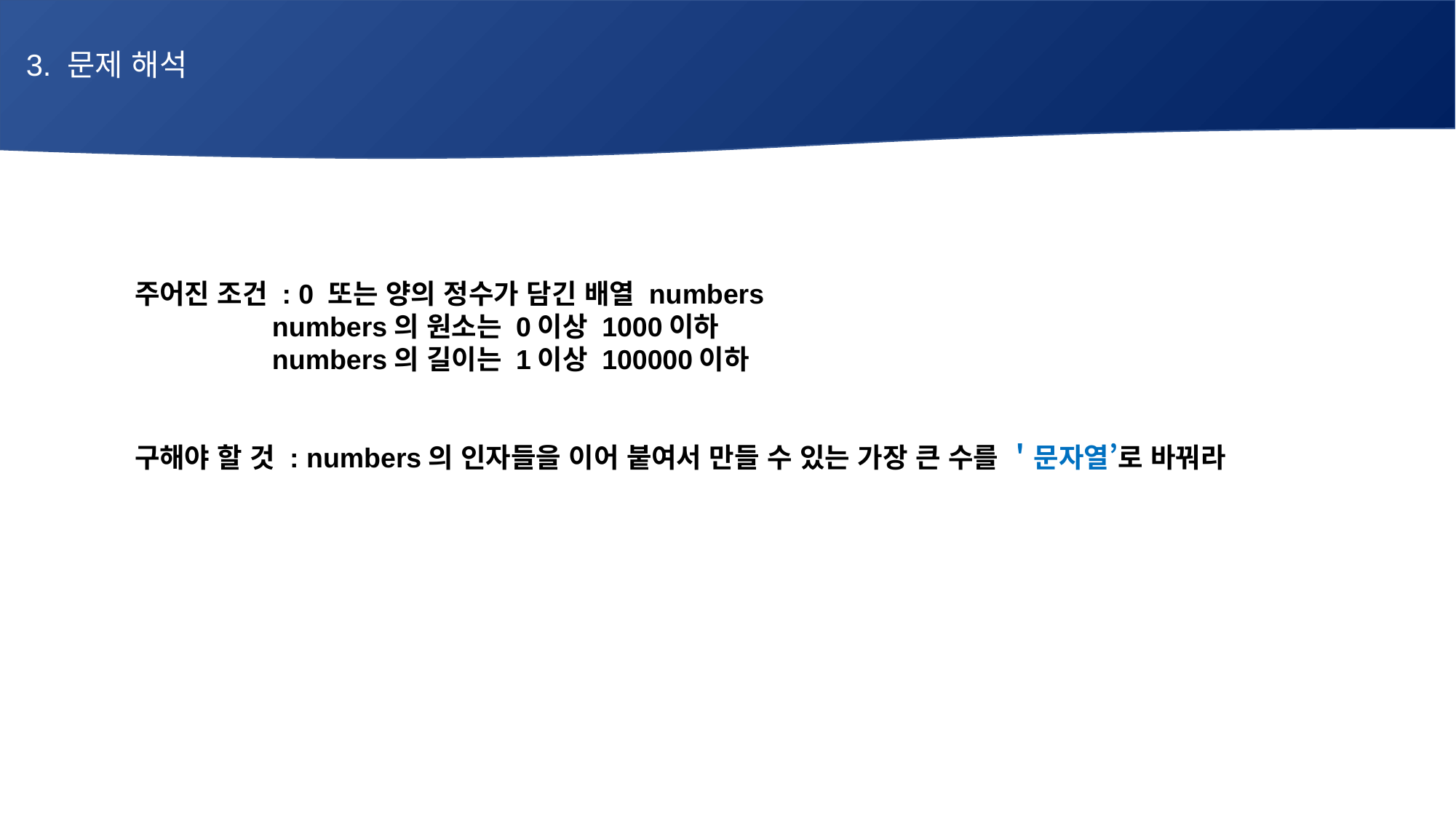

3. 문제 해석
# 매주 1 과제 LV2
주어진 조건 : 0 또는 양의 정수가 담긴 배열 numbers
                  numbers의 원소는 0이상 1000이하
                  numbers의 길이는 1이상 100000이하

구해야 할 것 : numbers의 인자들을 이어 붙여서 만들 수 있는 가장 큰 수를 ＇문자열’로 바꿔라